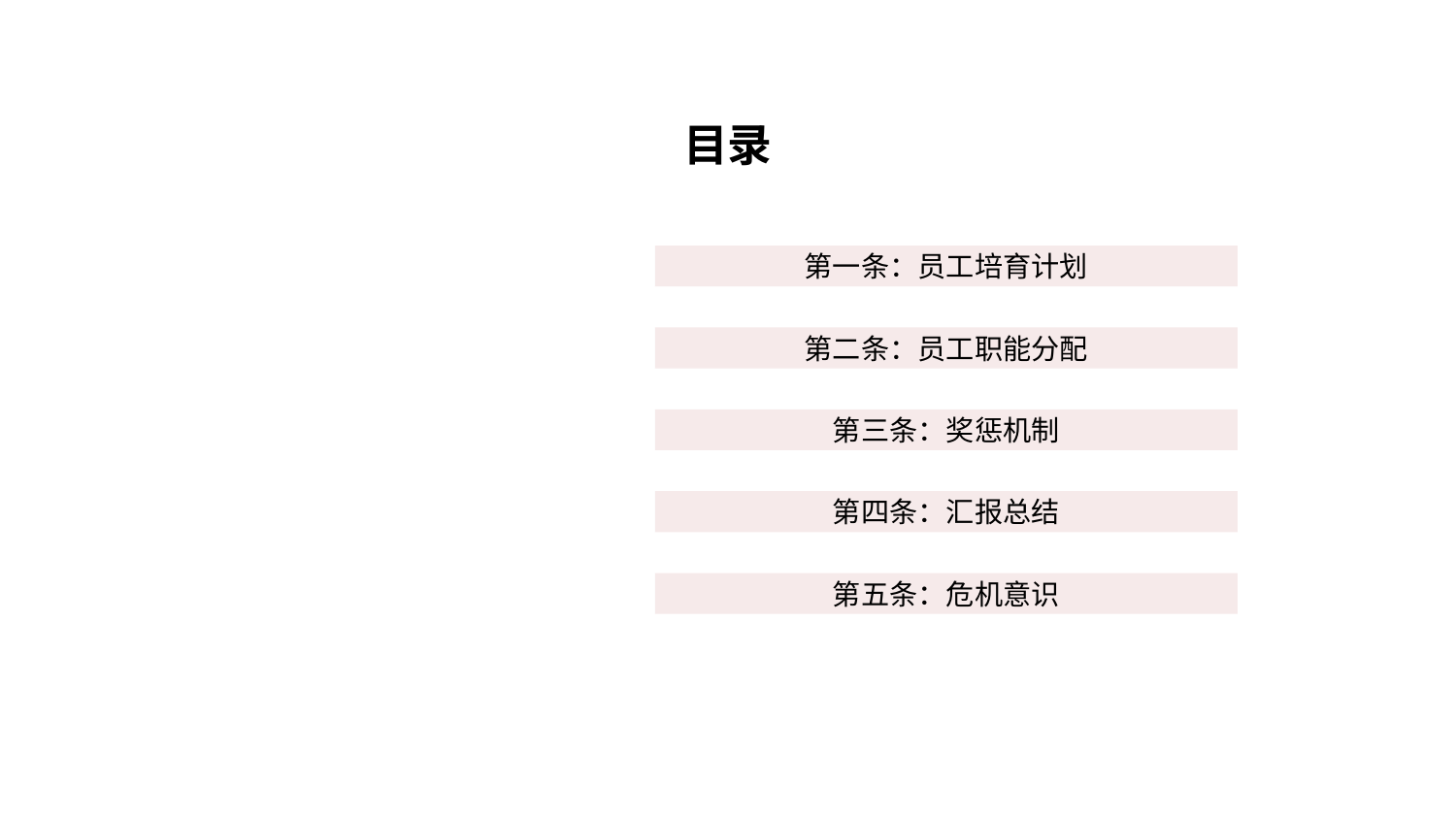

目录
第一条：员工培育计划
第二条：员工职能分配
第三条：奖惩机制
第四条：汇报总结
第五条：危机意识